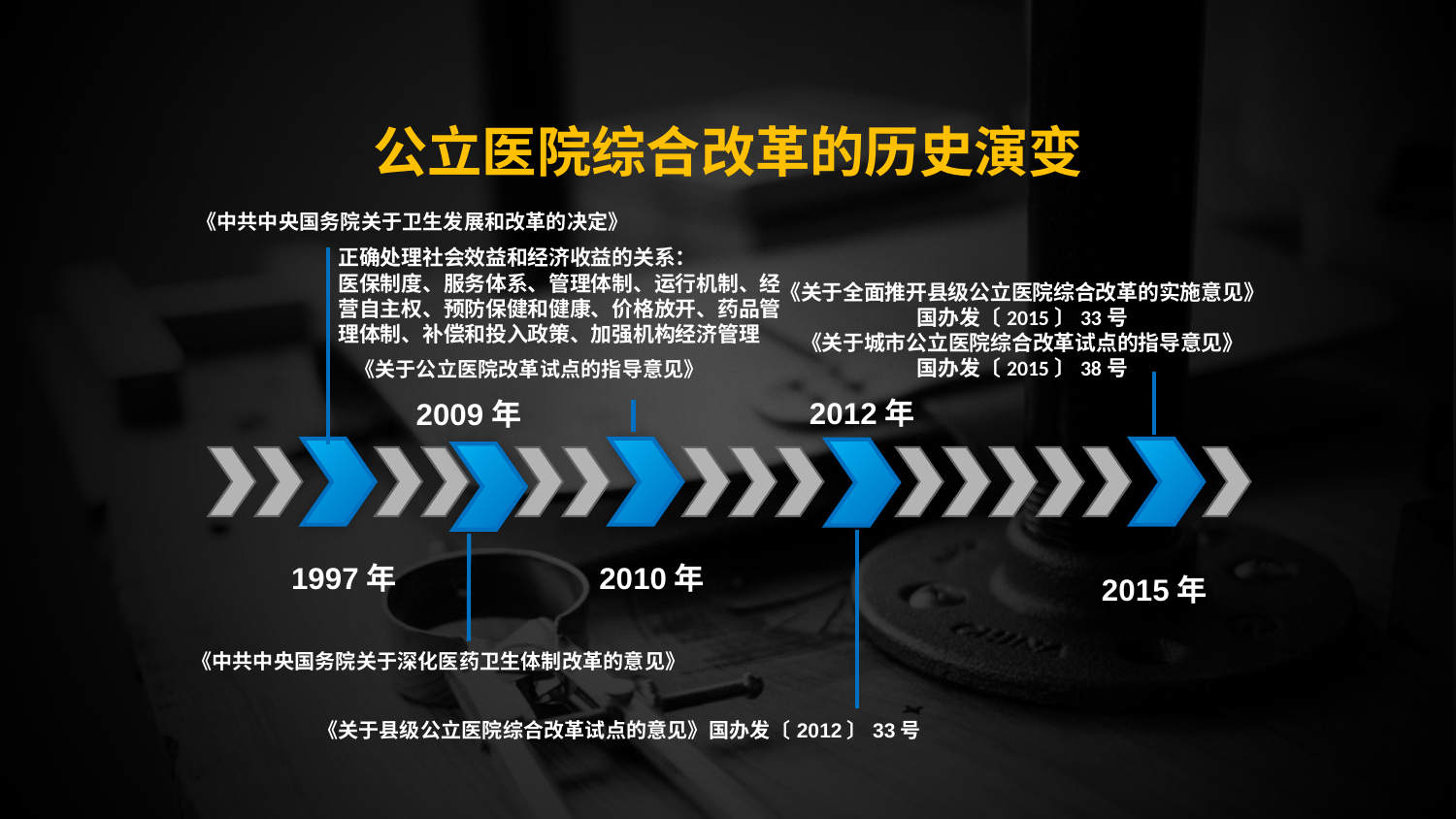

公立医院综合改革的历史演变
《中共中央国务院关于卫生发展和改革的决定》
正确处理社会效益和经济收益的关系：
医保制度、服务体系、管理体制、运行机制、经营自主权、预防保健和健康、价格放开、药品管理体制、补偿和投入政策、加强机构经济管理
《关于全面推开县级公立医院综合改革的实施意见》
国办发〔2015〕33号
《关于城市公立医院综合改革试点的指导意见》
国办发〔2015〕38号
《关于公立医院改革试点的指导意见》
2012年
2009年

1997年
2010年
2015年
《中共中央国务院关于深化医药卫生体制改革的意见》
《关于县级公立医院综合改革试点的意见》国办发〔2012〕33号